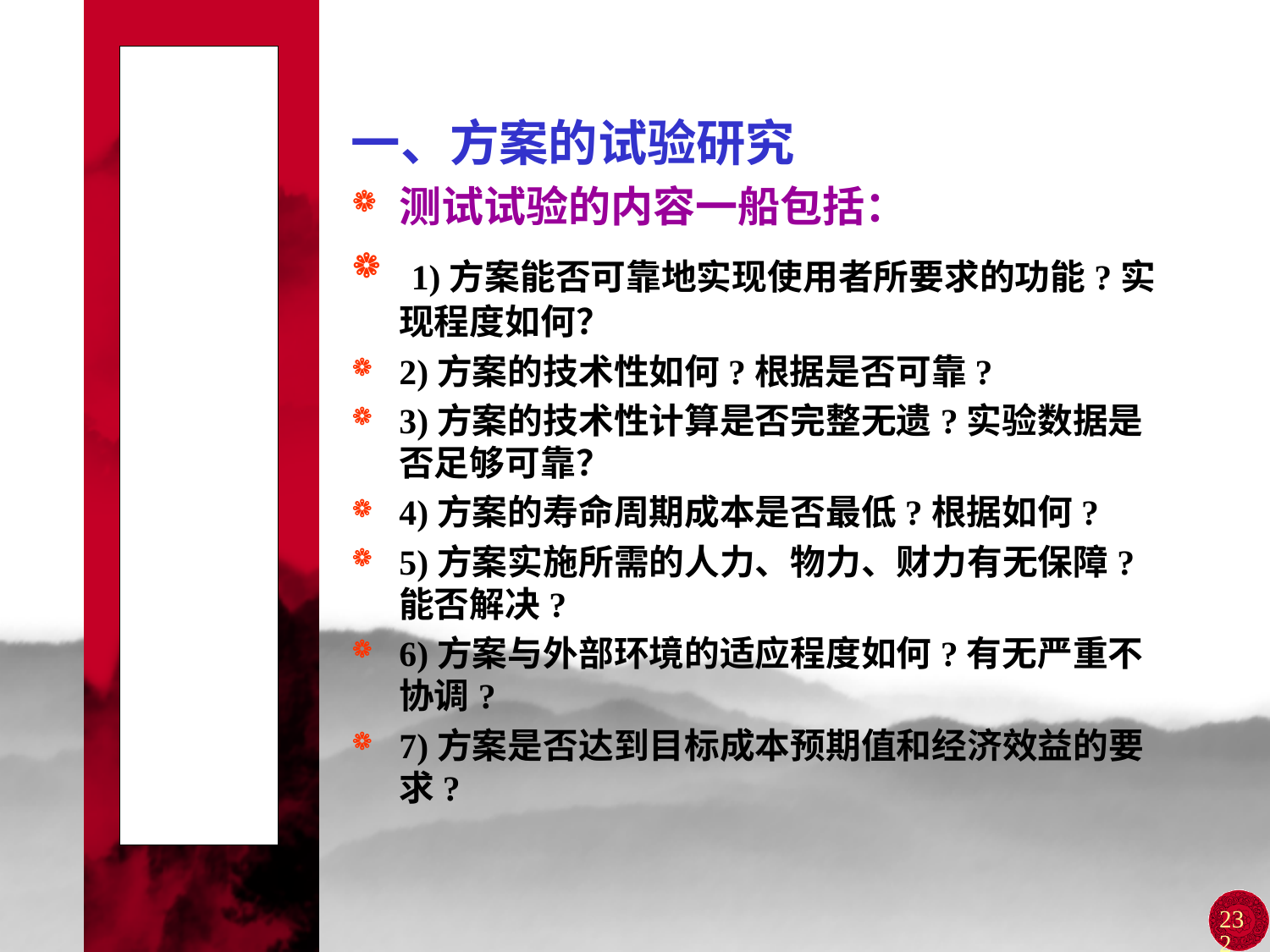

# 第五节  方案的试验与提案
一、方案的试验研究
测试试验的内容一船包括：
 1)方案能否可靠地实现使用者所要求的功能?实现程度如何？
2)方案的技术性如何?根据是否可靠?
3)方案的技术性计算是否完整无遗?实验数据是否足够可靠？
4)方案的寿命周期成本是否最低?根据如何?
5)方案实施所需的人力、物力、财力有无保障?能否解决?
6)方案与外部环境的适应程度如何?有无严重不协调?
7)方案是否达到目标成本预期值和经济效益的要求?

232